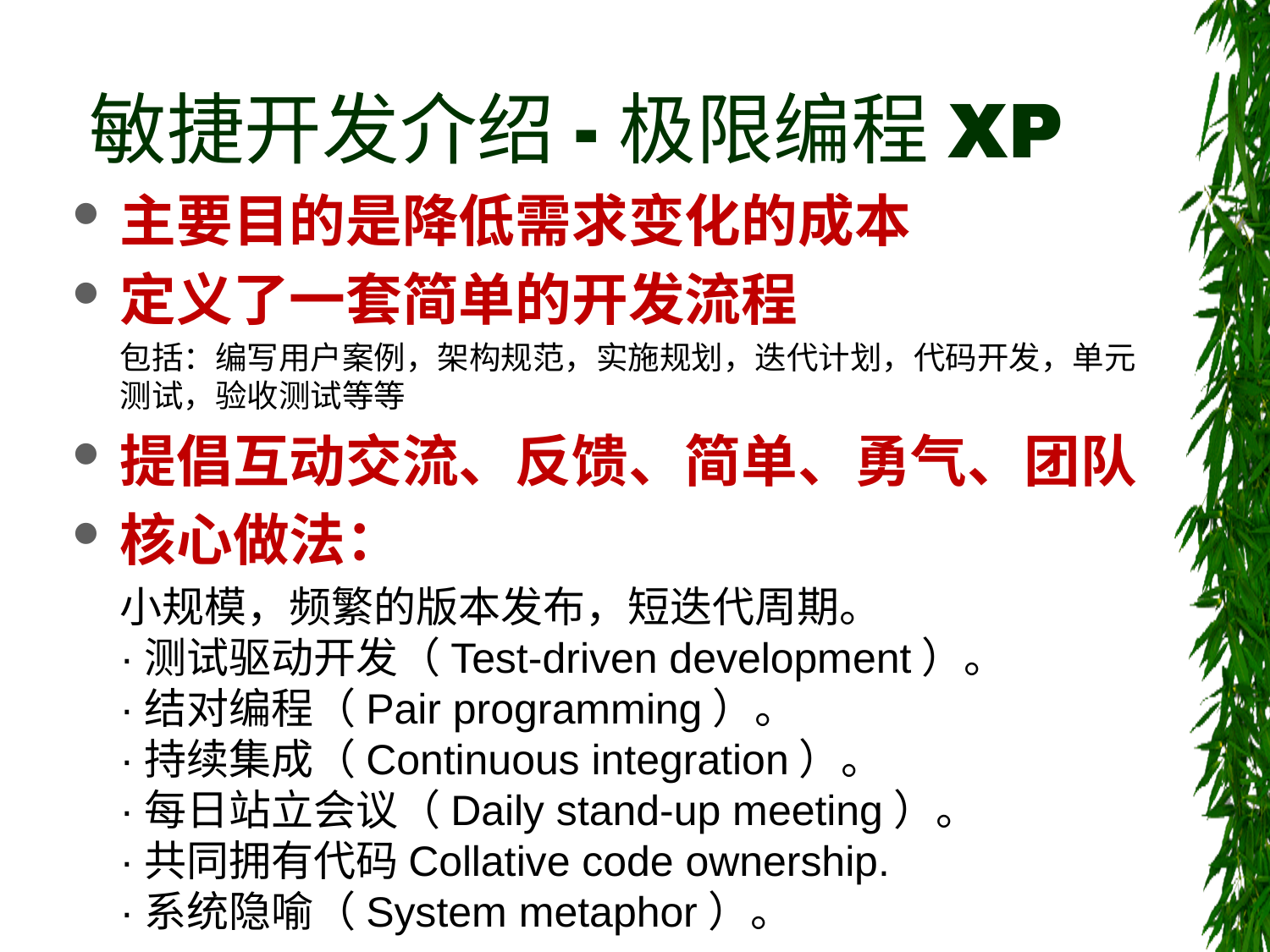

# 敏捷开发介绍-极限编程XP
主要目的是降低需求变化的成本
定义了一套简单的开发流程
	包括：编写用户案例，架构规范，实施规划，迭代计划，代码开发，单元测试，验收测试等等
提倡互动交流、反馈、简单、勇气、团队
核心做法：
	小规模，频繁的版本发布，短迭代周期。
·测试驱动开发（Test-driven development）。
·结对编程（Pair programming）。
·持续集成（Continuous integration）。
·每日站立会议（Daily stand-up meeting）。
·共同拥有代码Collative code ownership.
·系统隐喻（System metaphor）。